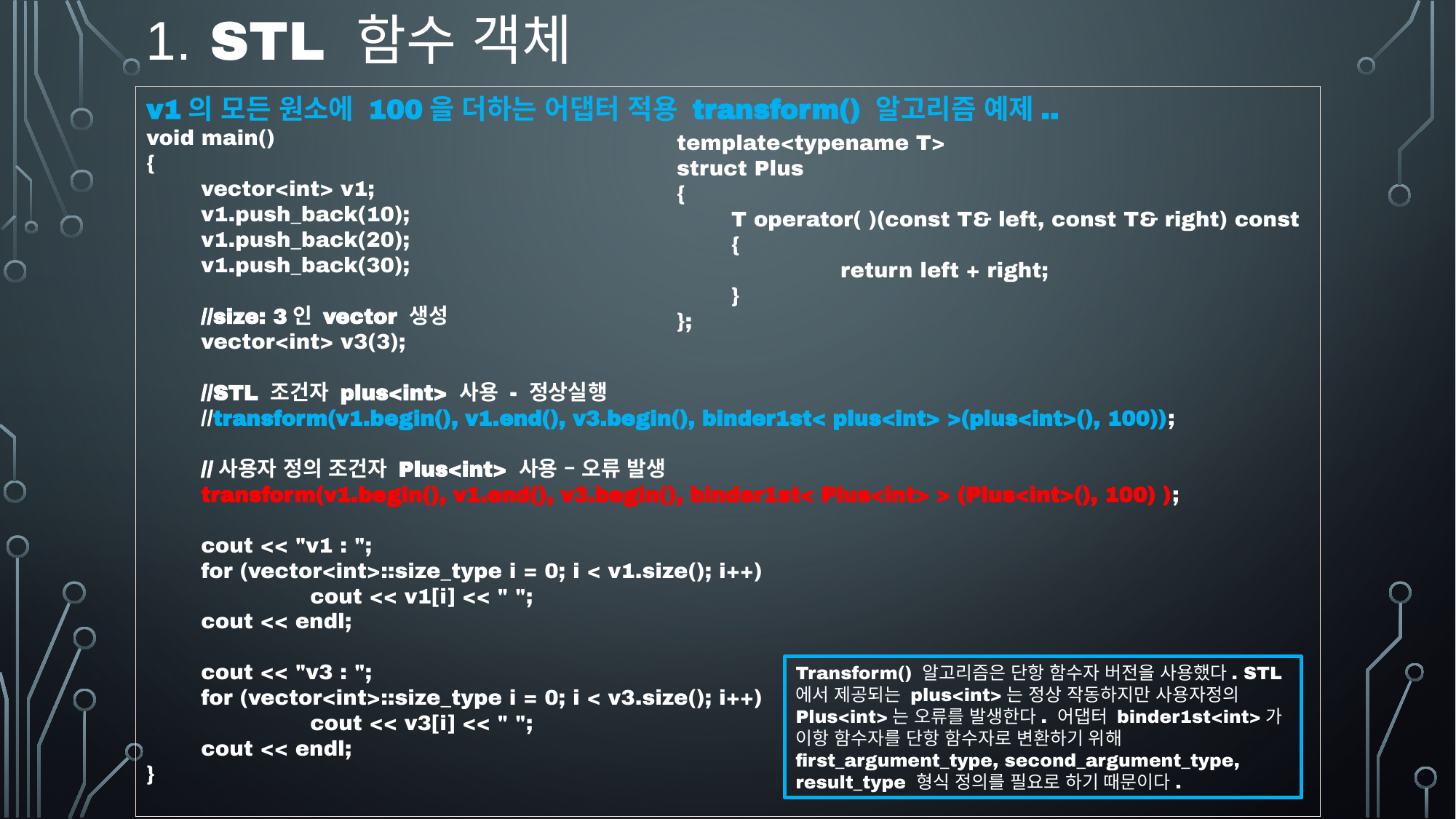

# 1. STL 함수 객체
v1의 모든 원소에 100을 더하는 어댑터 적용 transform() 알고리즘 예제..
void main()
{
vector<int> v1;
v1.push_back(10);
v1.push_back(20);
v1.push_back(30);

//size: 3인 vector 생성
vector<int> v3(3);

//STL 조건자 plus<int> 사용 - 정상실행
//transform(v1.begin(), v1.end(), v3.begin(), binder1st< plus<int> >(plus<int>(), 100));

//사용자 정의 조건자 Plus<int> 사용 – 오류 발생
transform(v1.begin(), v1.end(), v3.begin(), binder1st< Plus<int> > (Plus<int>(), 100) );

cout << "v1 : ";
for (vector<int>::size_type i = 0; i < v1.size(); i++)
	cout << v1[i] << " ";
cout << endl;

cout << "v3 : ";
for (vector<int>::size_type i = 0; i < v3.size(); i++)
	cout << v3[i] << " ";
cout << endl;
}

template<typename T>
struct Plus
{
T operator( )(const T& left, const T& right) const
{
	return left + right;
}
};
Transform() 알고리즘은 단항 함수자 버전을 사용했다. STL에서 제공되는 plus<int>는 정상 작동하지만 사용자정의 Plus<int>는 오류를 발생한다. 어댑터 binder1st<int>가 이항 함수자를 단항 함수자로 변환하기 위해 first_argument_type, second_argument_type, result_type 형식 정의를 필요로 하기 때문이다.